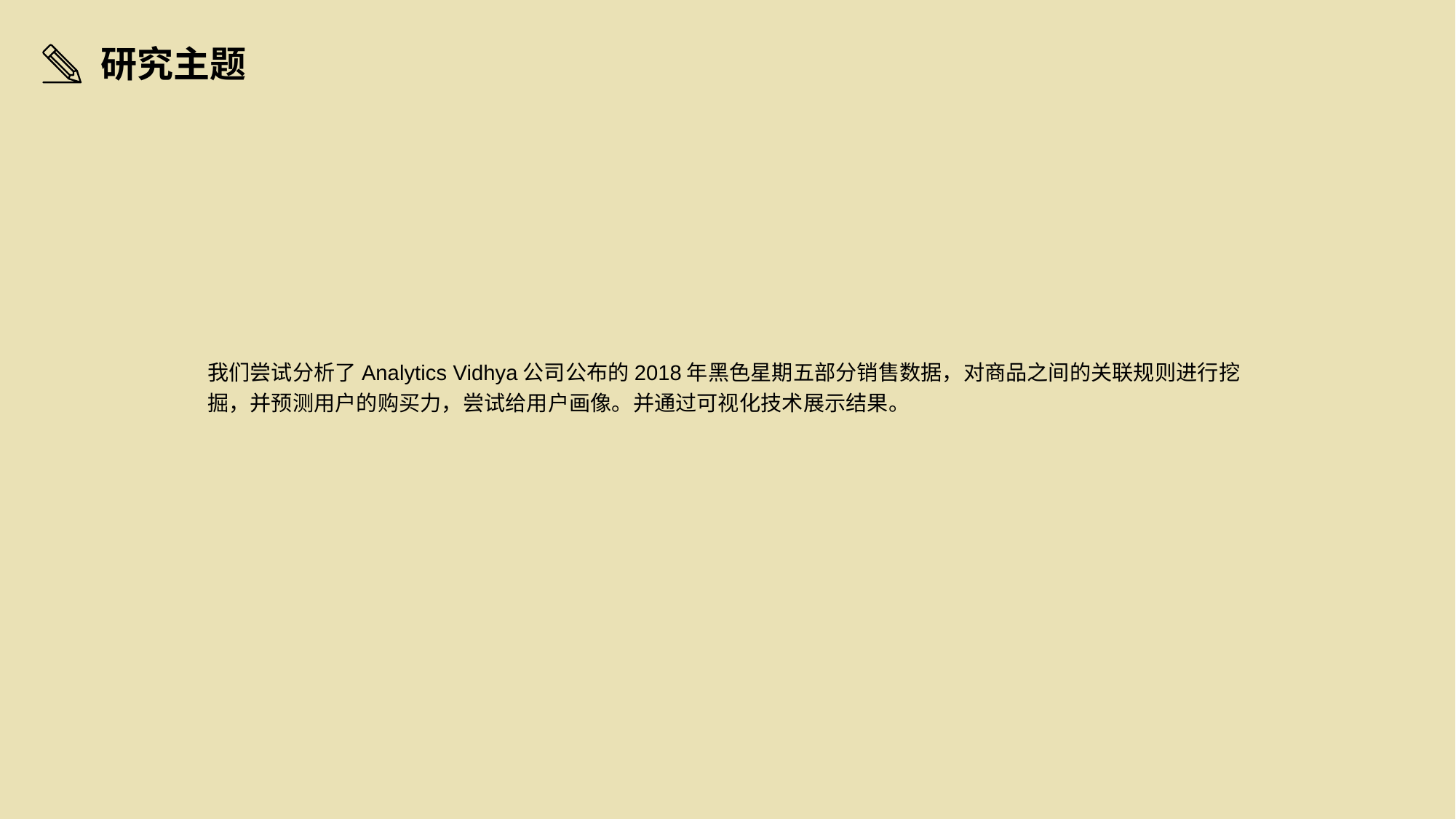

研究主题

我们尝试分析了Analytics Vidhya公司公布的2018年黑色星期五部分销售数据，对商品之间的关联规则进行挖掘，并预测用户的购买力，尝试给用户画像。并通过可视化技术展示结果。